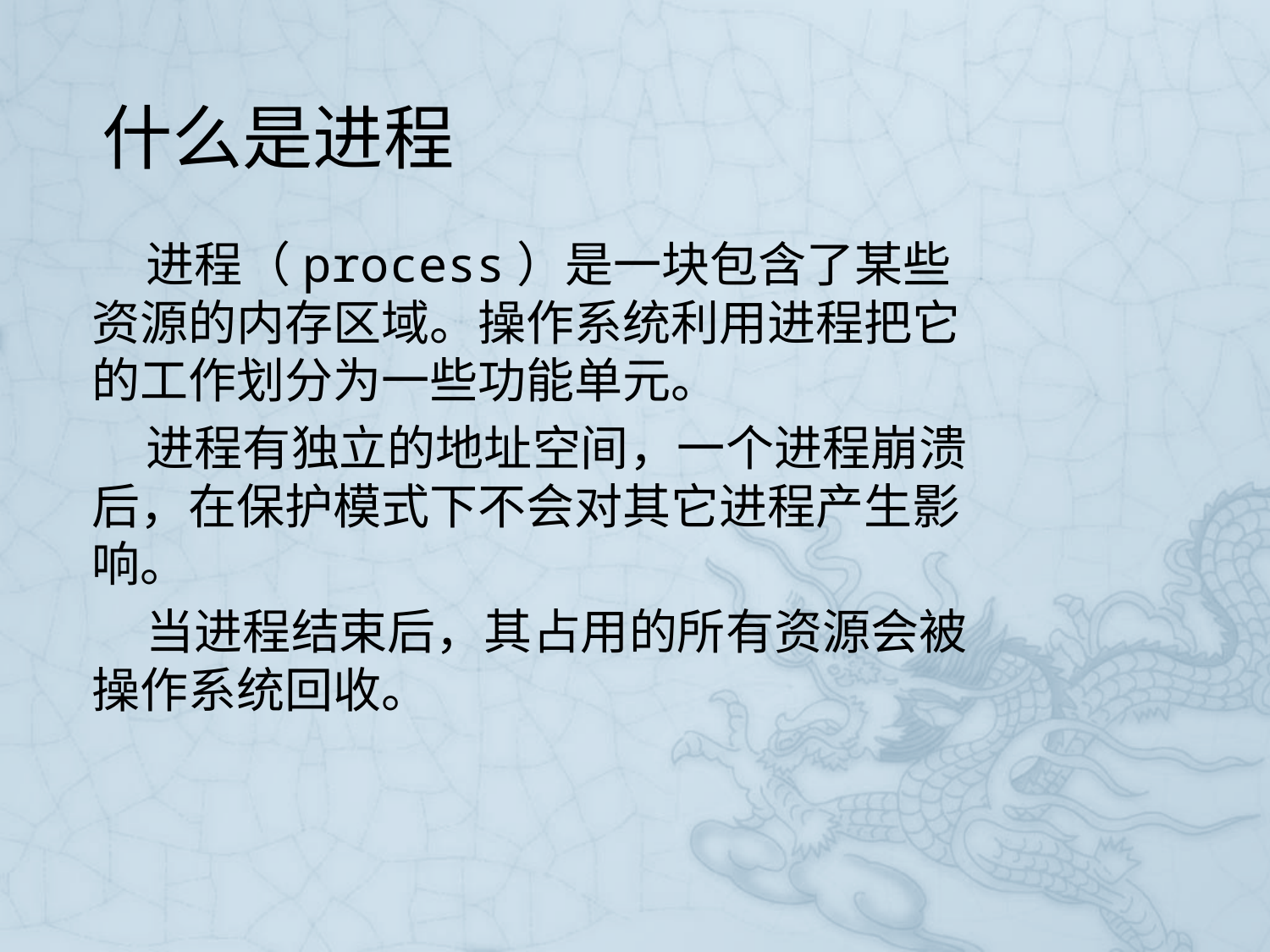

# 什么是进程
    进程（process）是一块包含了某些资源的内存区域。操作系统利用进程把它的工作划分为一些功能单元。
    进程有独立的地址空间，一个进程崩溃后，在保护模式下不会对其它进程产生影响。
    当进程结束后，其占用的所有资源会被操作系统回收。